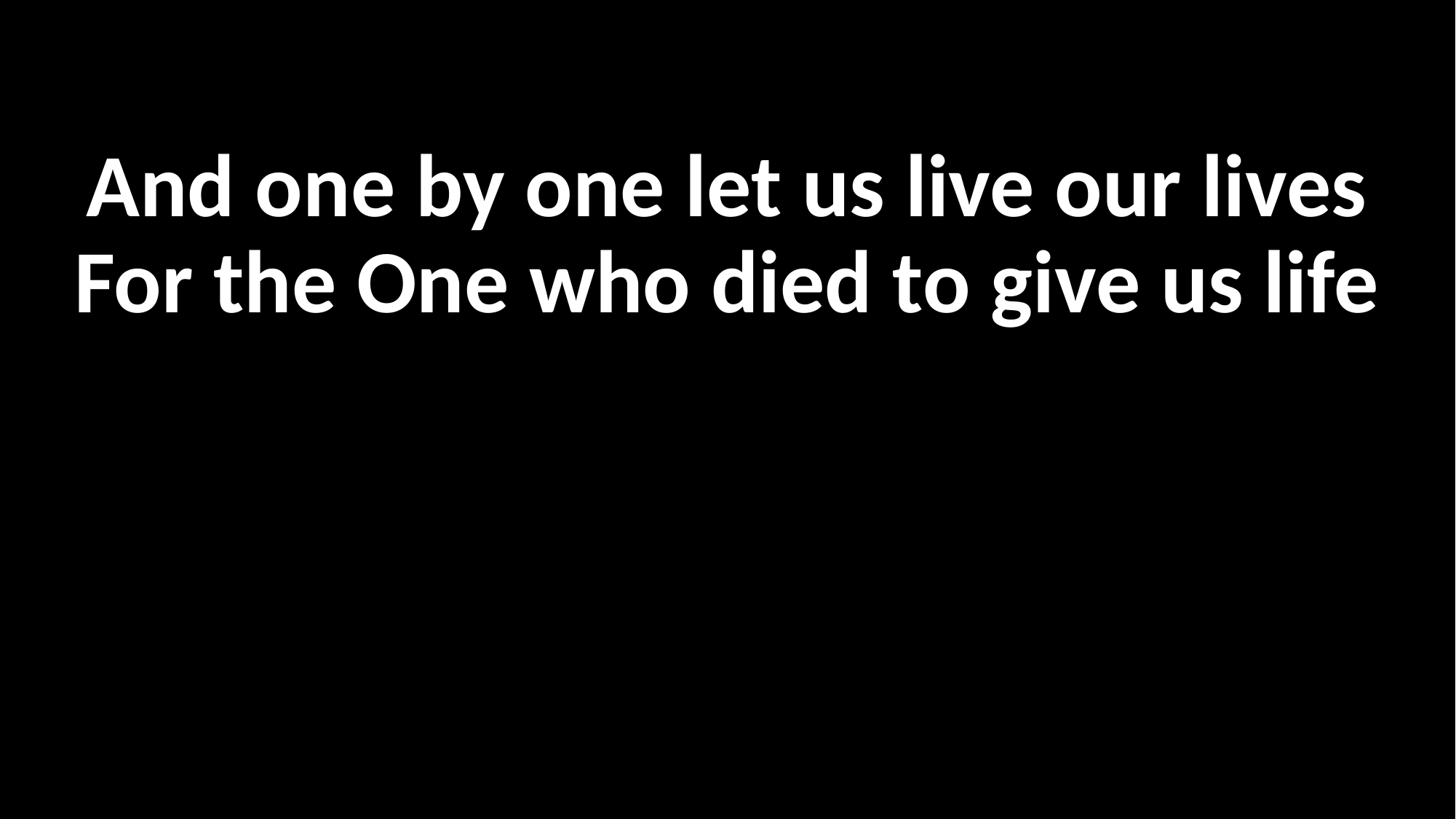

And one by one let us live our lives
For the One who died to give us life
# 우리를 위해 죽으신 주께 내 생명 조차 아끼지 않으리